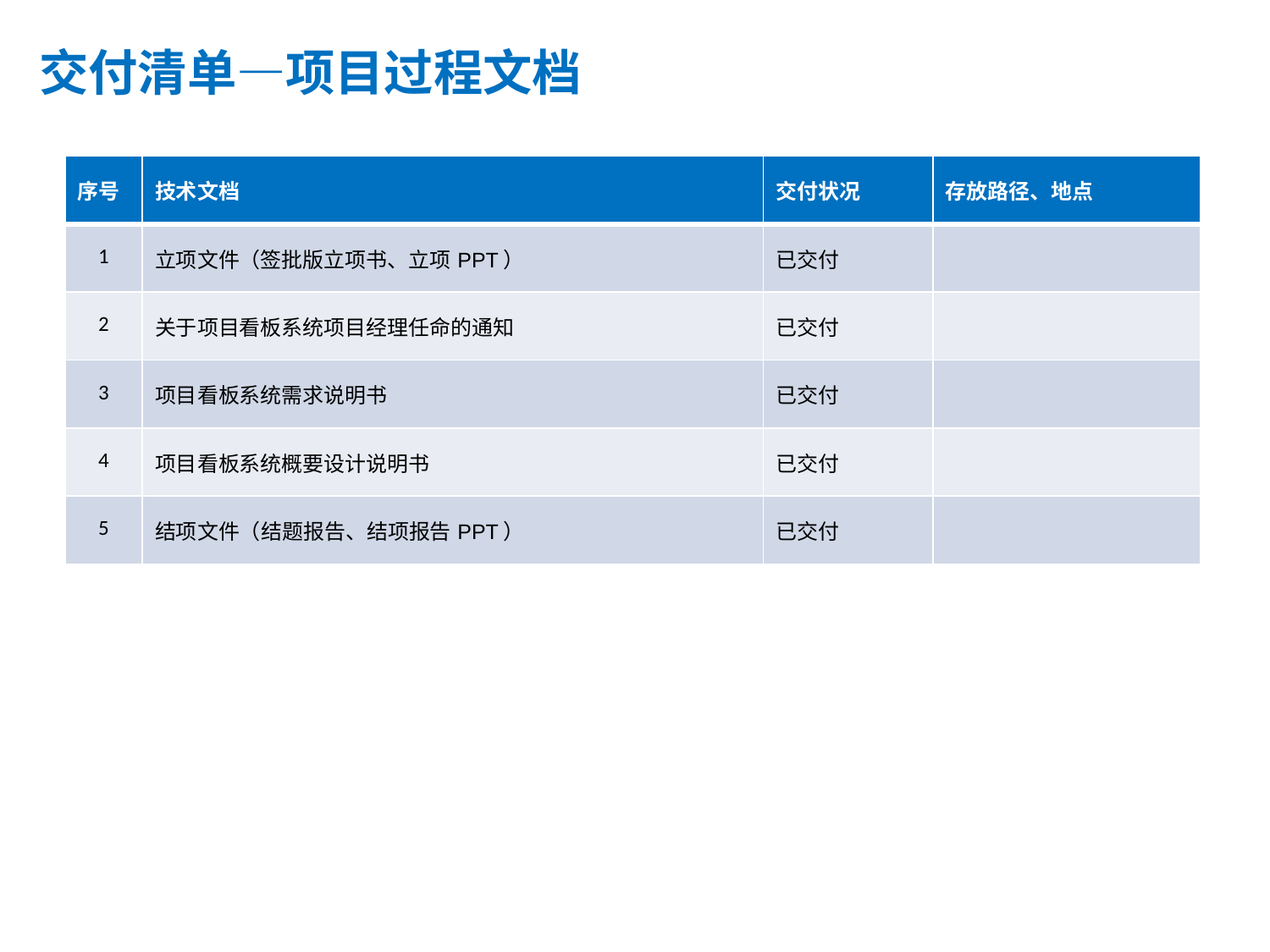

交付清单—项目过程文档
| 序号 | 技术文档 | 交付状况 | 存放路径、地点 |
| --- | --- | --- | --- |
| 1 | 立项文件（签批版立项书、立项PPT） | 已交付 |  |
| 2 | 关于项目看板系统项目经理任命的通知 | 已交付 |  |
| 3 | 项目看板系统需求说明书 | 已交付 |  |
| 4 | 项目看板系统概要设计说明书 | 已交付 |  |
| 5 | 结项文件（结题报告、结项报告PPT） | 已交付 |  |